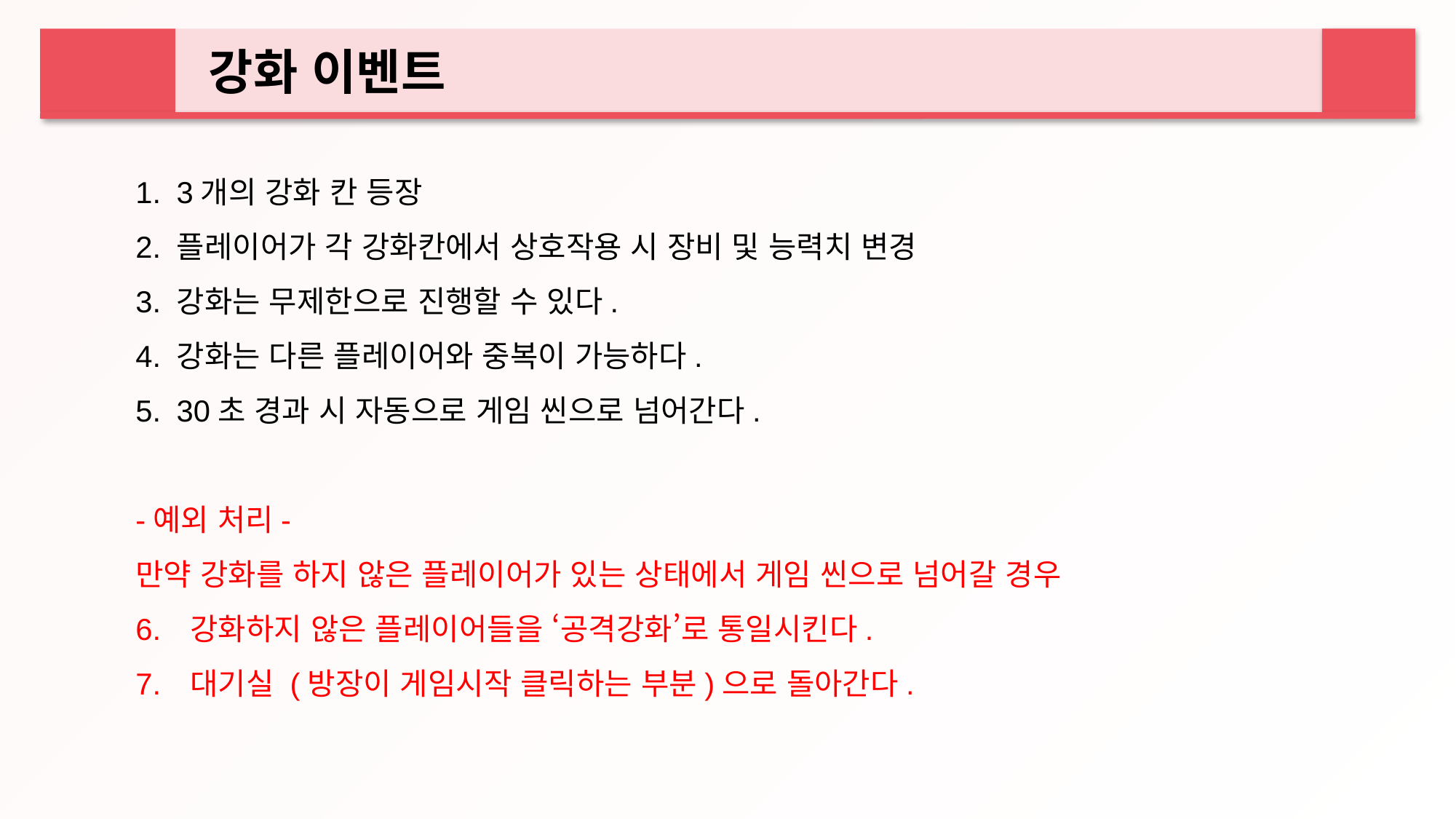

강화 이벤트

3개의 강화 칸 등장
플레이어가 각 강화칸에서 상호작용 시 장비 및 능력치 변경
강화는 무제한으로 진행할 수 있다.
강화는 다른 플레이어와 중복이 가능하다.
30초 경과 시 자동으로 게임 씬으로 넘어간다.

-예외 처리-
만약 강화를 하지 않은 플레이어가 있는 상태에서 게임 씬으로 넘어갈 경우
강화하지 않은 플레이어들을 ‘공격강화’로 통일시킨다.
대기실 (방장이 게임시작 클릭하는 부분)으로 돌아간다.